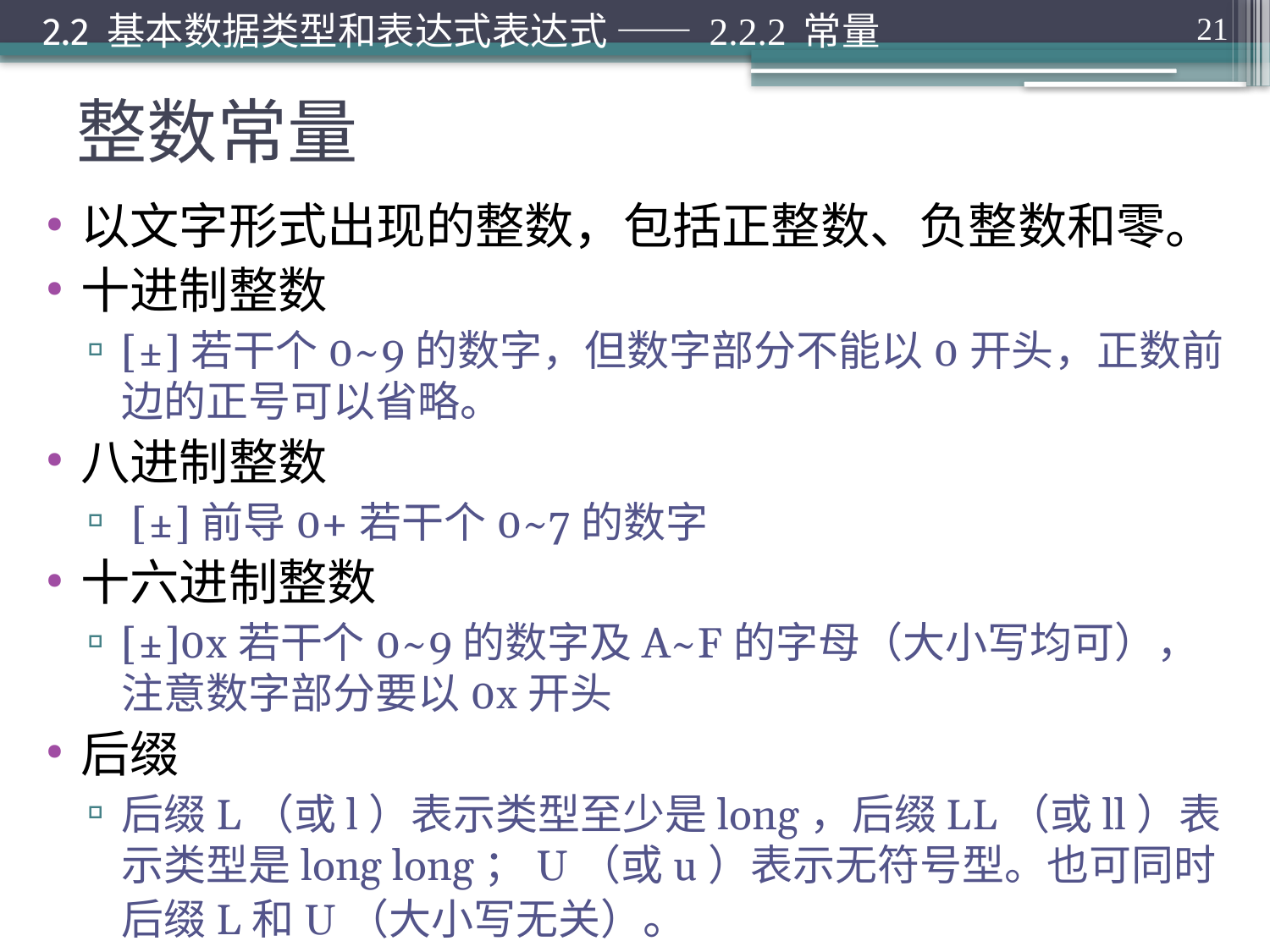

2.2 基本数据类型和表达式表达式 —— 2.2.2 常量
21
# 整数常量
以文字形式出现的整数，包括正整数、负整数和零。
十进制整数
[±]若干个0~9的数字，但数字部分不能以0开头，正数前边的正号可以省略。
八进制整数
 [±]前导0+若干个0~7的数字
十六进制整数
[±]0x若干个0~9的数字及A~F的字母（大小写均可），注意数字部分要以0x开头
后缀
后缀L（或l）表示类型至少是long，后缀LL（或ll）表示类型是long long；U（或u）表示无符号型。也可同时后缀L和U（大小写无关）。